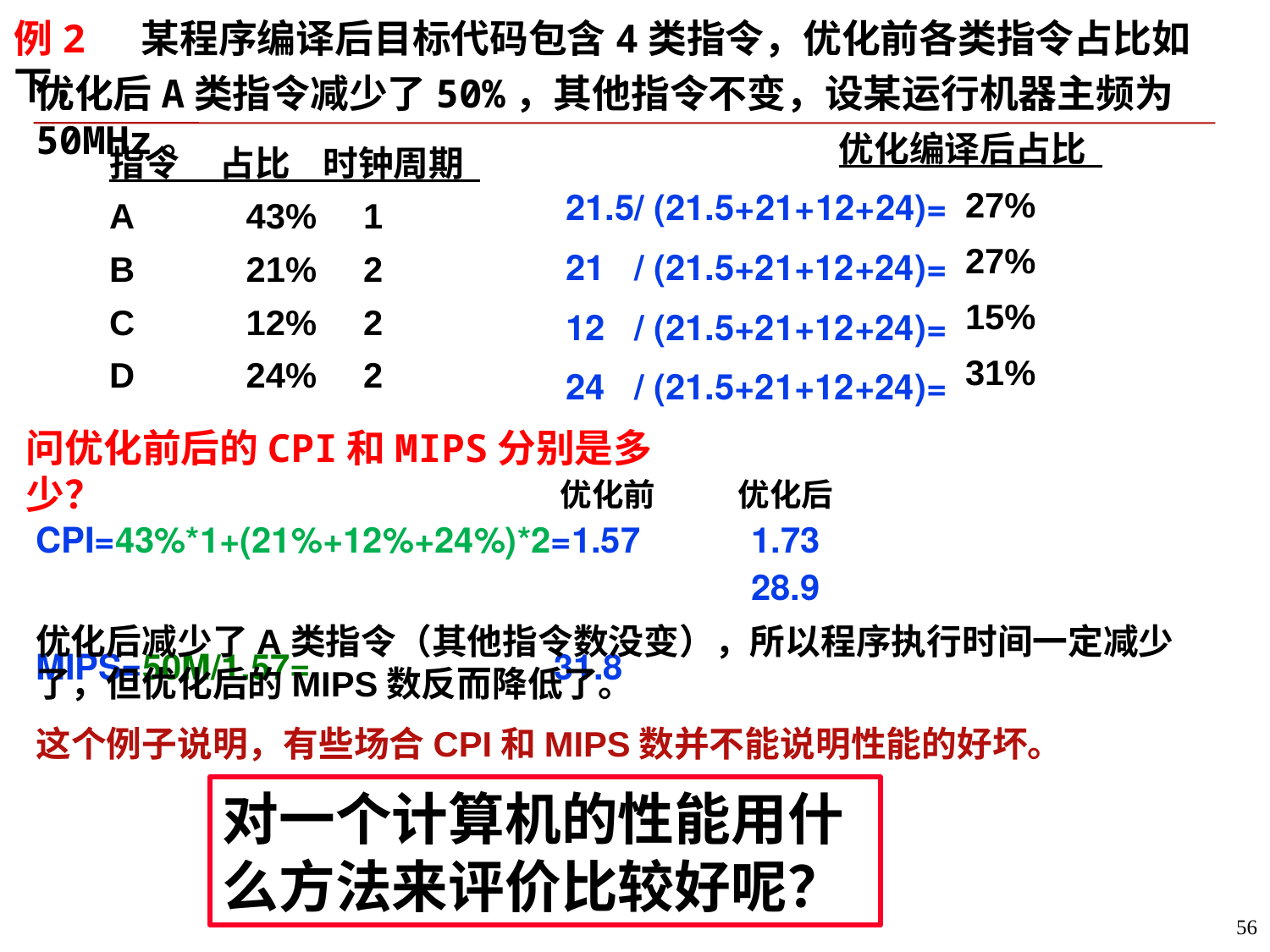

例2  某程序编译后目标代码包含4类指令，优化前各类指令占比如下，
优化后A类指令减少了50%，其他指令不变，设某运行机器主频为50MHz。
优化编译后占比
             27%
             27%
             15%
             31%
指令     占比    时钟周期
A 	 43%	1
B	 21%	2
C	 12%	2
D	 24%	2
21.5/ (21.5+21+12+24)=
21   / (21.5+21+12+24)=
12   / (21.5+21+12+24)=
24   / (21.5+21+12+24)=
问优化前后的CPI和MIPS分别是多少？
优化前
优化后
CPI=43%*1+(21%+12%+24%)*2=1.57
MIPS=50M/1.57=                         31.8
1.73
28.9
优化后减少了A类指令（其他指令数没变），所以程序执行时间一定减少了，但优化后的MIPS数反而降低了。
这个例子说明，有些场合CPI和MIPS数并不能说明性能的好坏。
对一个计算机的性能用什么方法来评价比较好呢？
56